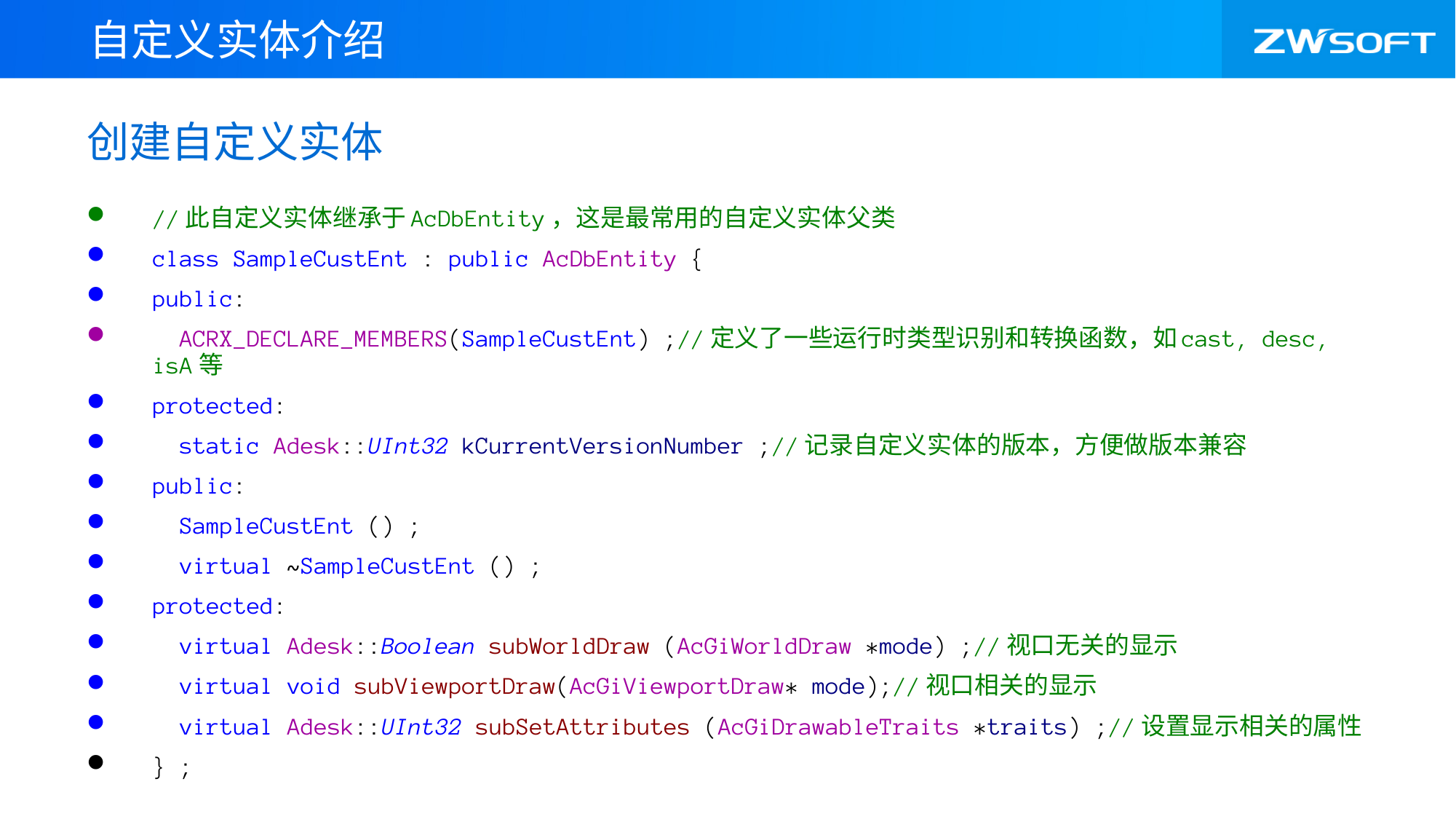

自定义实体介绍
# 创建自定义实体
//此自定义实体继承于AcDbEntity，这是最常用的自定义实体父类
class SampleCustEnt : public AcDbEntity {
public:
  ACRX_DECLARE_MEMBERS(SampleCustEnt) ;//定义了一些运行时类型识别和转换函数，如cast, desc, isA等
protected:
  static Adesk::UInt32 kCurrentVersionNumber ;//记录自定义实体的版本，方便做版本兼容
public:
  SampleCustEnt () ;
  virtual ~SampleCustEnt () ;
protected:
  virtual Adesk::Boolean subWorldDraw (AcGiWorldDraw *mode) ;//视口无关的显示
  virtual void subViewportDraw(AcGiViewportDraw* mode);//视口相关的显示
  virtual Adesk::UInt32 subSetAttributes (AcGiDrawableTraits *traits) ;//设置显示相关的属性
} ;